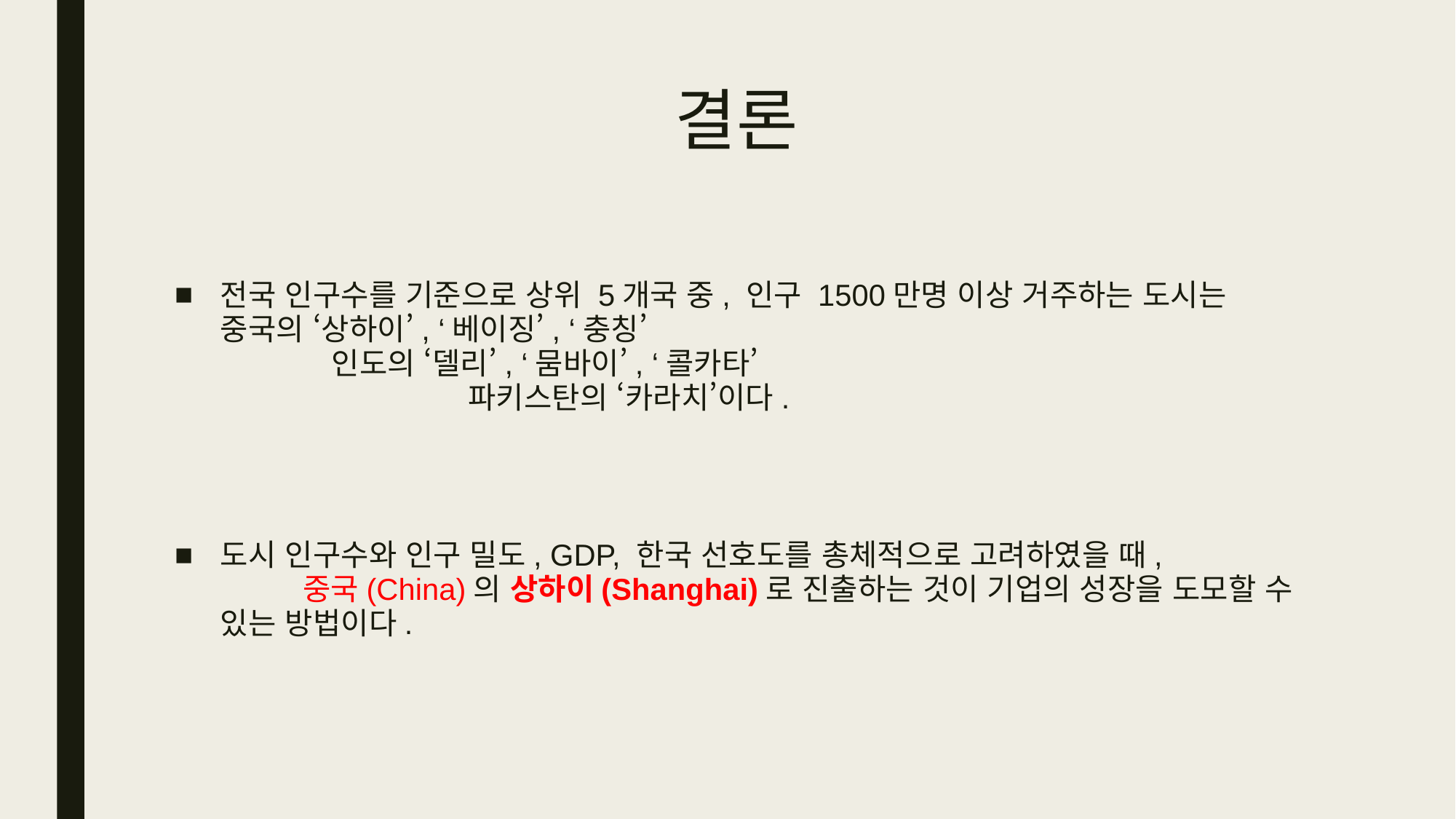

# 결론
전국 인구수를 기준으로 상위 5개국 중, 인구 1500만명 이상 거주하는 도시는    중국의 ‘상하이’, ‘베이징’, ‘충칭’                                                                                          인도의 ‘델리’, ‘뭄바이’, ‘콜카타’                                                                                             파키스탄의 ‘카라치’이다.

도시 인구수와 인구 밀도, GDP, 한국 선호도를 총체적으로 고려하였을 때,                          중국(China)의 상하이(Shanghai)로 진출하는 것이 기업의 성장을 도모할 수 있는 방법이다.